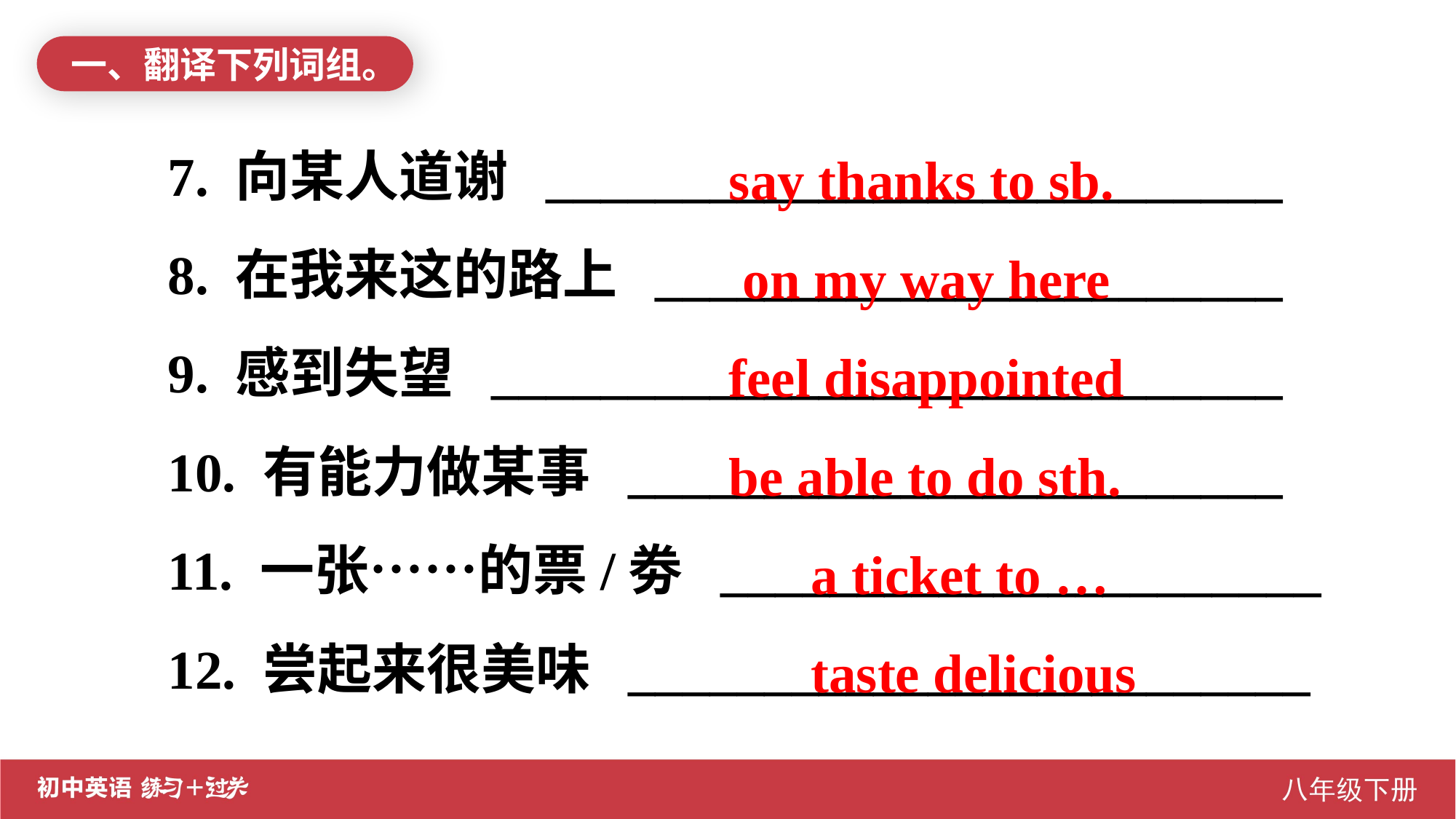

一、翻译下列词组。
7. 向某人道谢  ___________________________
8. 在我来这的路上  _______________________
9. 感到失望  _____________________________
10. 有能力做某事  ________________________
11. 一张……的票/劵  ______________________
12. 尝起来很美味  _________________________
say thanks to sb.
 on my way here
feel disappointed
be able to do sth.
      a ticket to …
      taste delicious